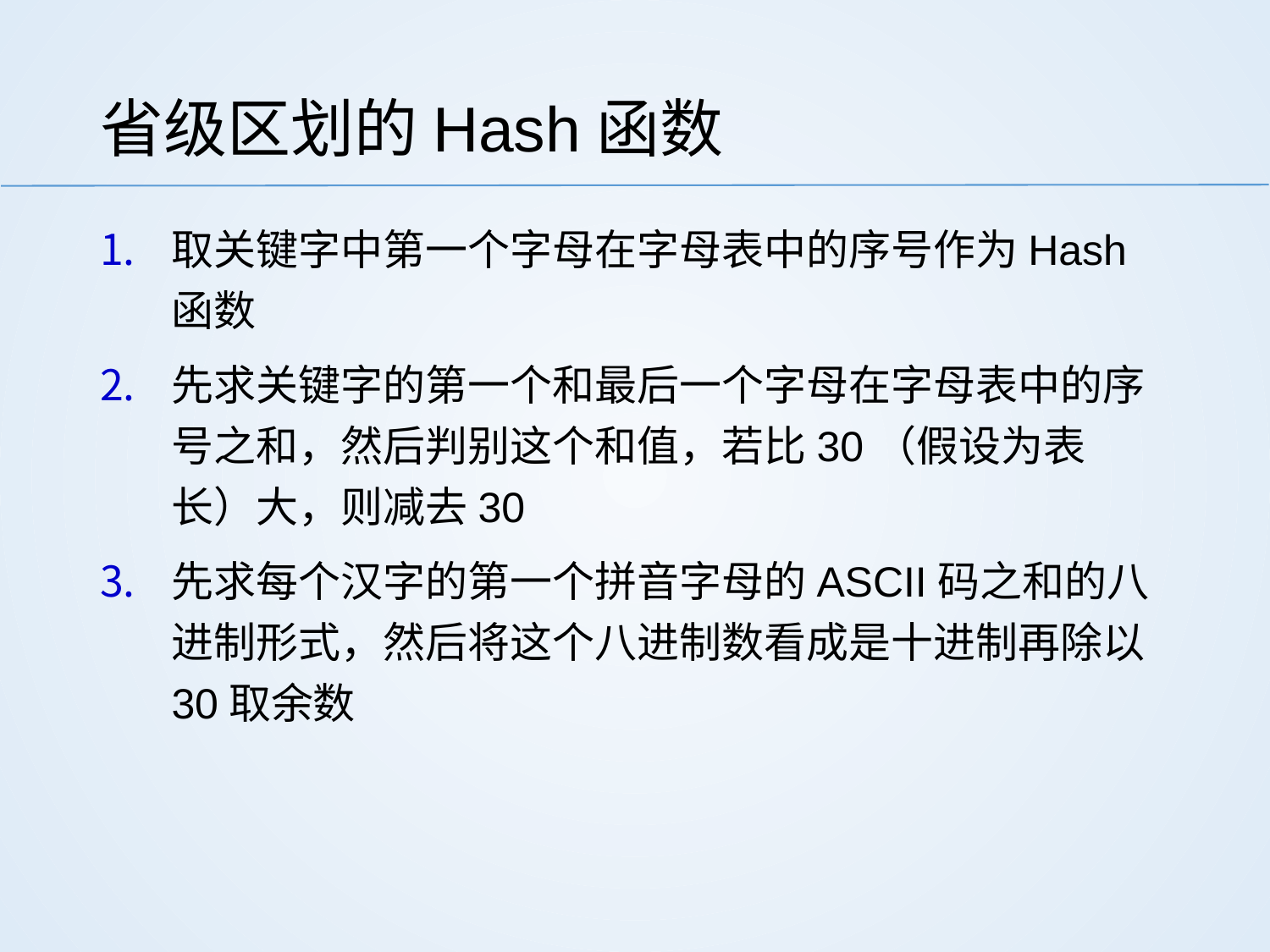

# 省级区划的Hash函数
取关键字中第一个字母在字母表中的序号作为Hash函数
先求关键字的第一个和最后一个字母在字母表中的序号之和，然后判别这个和值，若比30（假设为表长）大，则减去30
先求每个汉字的第一个拼音字母的ASCII码之和的八进制形式，然后将这个八进制数看成是十进制再除以30取余数
26